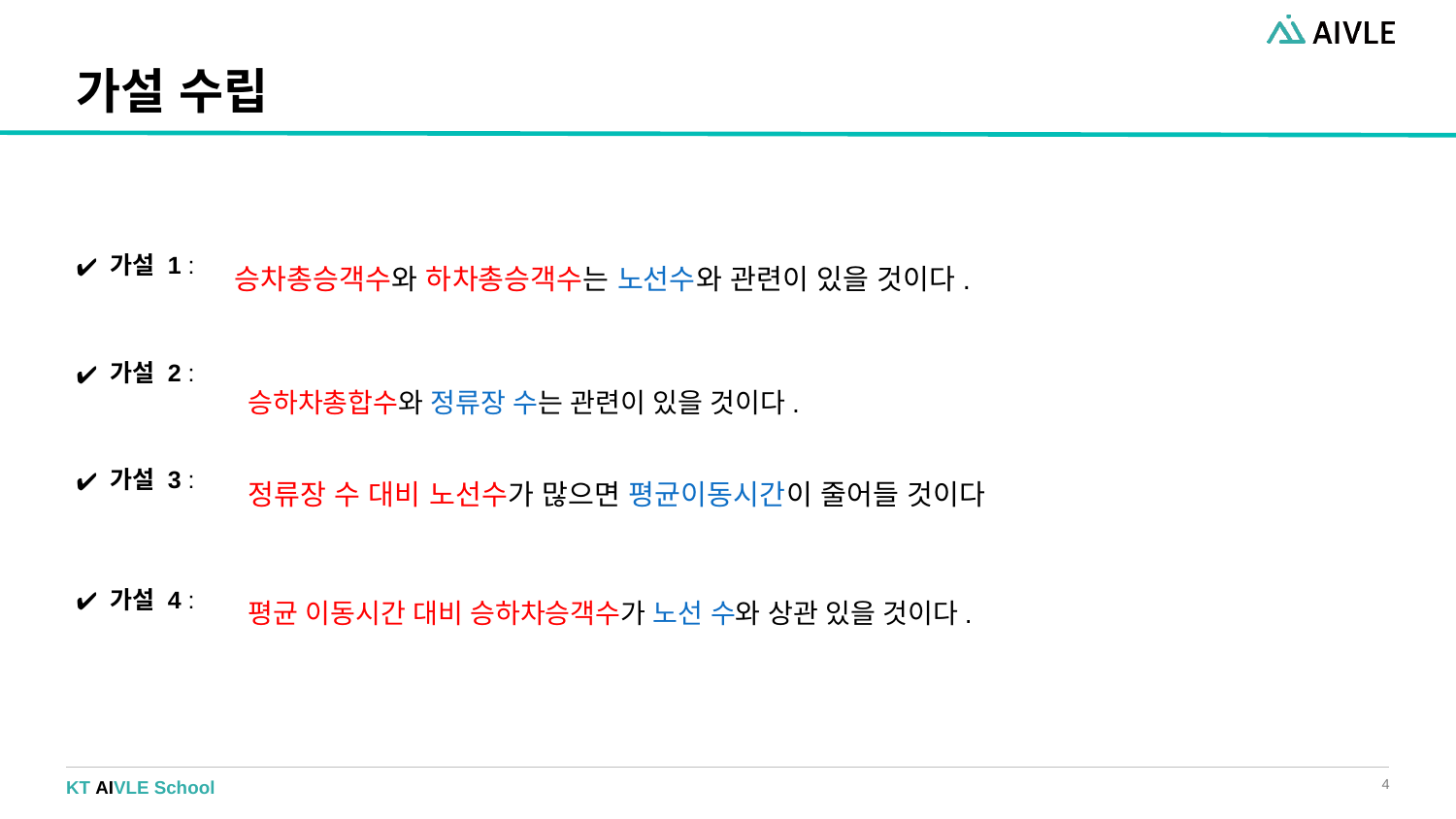

# 가설 수립
승차총승객수와 하차총승객수는 노선수와 관련이 있을 것이다.
가설 1 :
가설 2 :
승하차총합수와 정류장 수는 관련이 있을 것이다.

가설 3 :
정류장 수 대비 노선수가 많으면 평균이동시간이 줄어들 것이다
가설 4 :
평균 이동시간 대비 승하차승객수가 노선 수와 상관 있을 것이다.